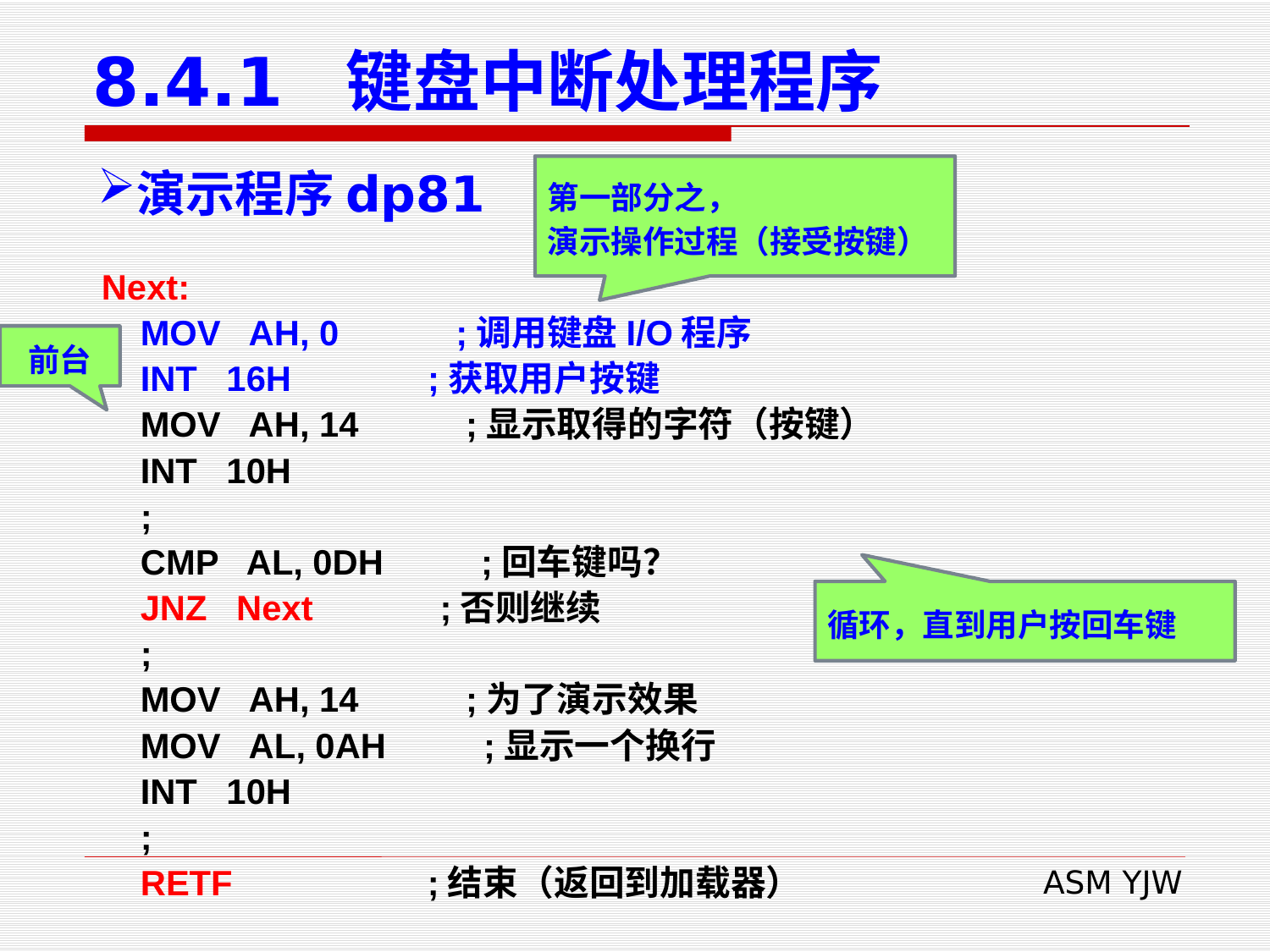

# 8.4.1  键盘中断处理程序
演示程序dp81
第一部分之，
演示操作过程（接受按键）
Next:
    MOV   AH, 0            ;调用键盘I/O程序
    INT   16H              ;获取用户按键
    MOV   AH, 14           ;显示取得的字符（按键）
    INT   10H
    ;
    CMP   AL, 0DH          ;回车键吗？
    JNZ   Next             ;否则继续
    ;
    MOV   AH, 14           ;为了演示效果
    MOV   AL, 0AH          ;显示一个换行
    INT   10H
    ;
    RETF                    ;结束（返回到加载器）
前台
循环，直到用户按回车键